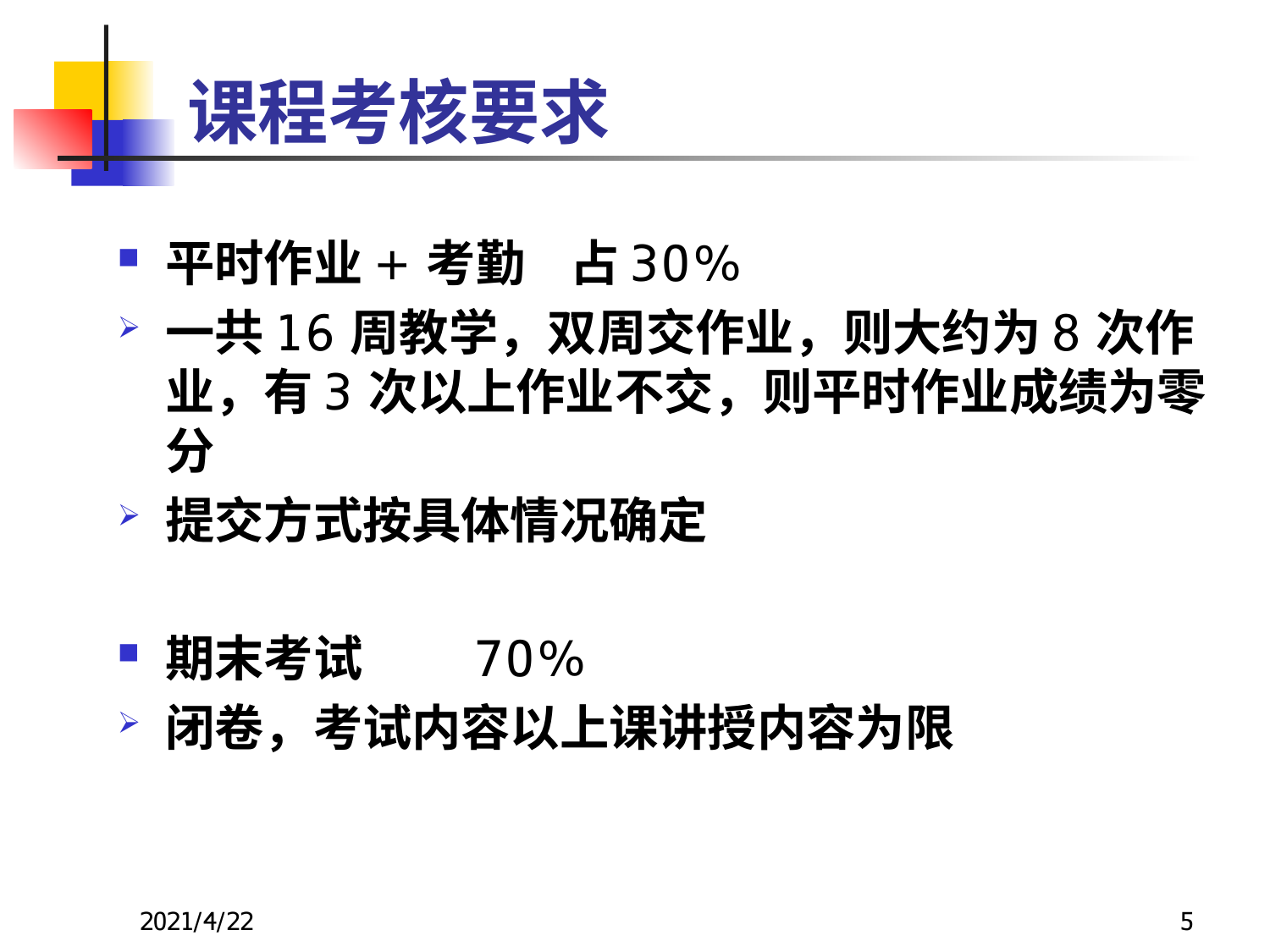

# 课程考核要求
平时作业+考勤    占30%
一共16周教学，双周交作业，则大约为8次作业，有3次以上作业不交，则平时作业成绩为零分
提交方式按具体情况确定

期末考试         70%
闭卷，考试内容以上课讲授内容为限
2021/4/22
5